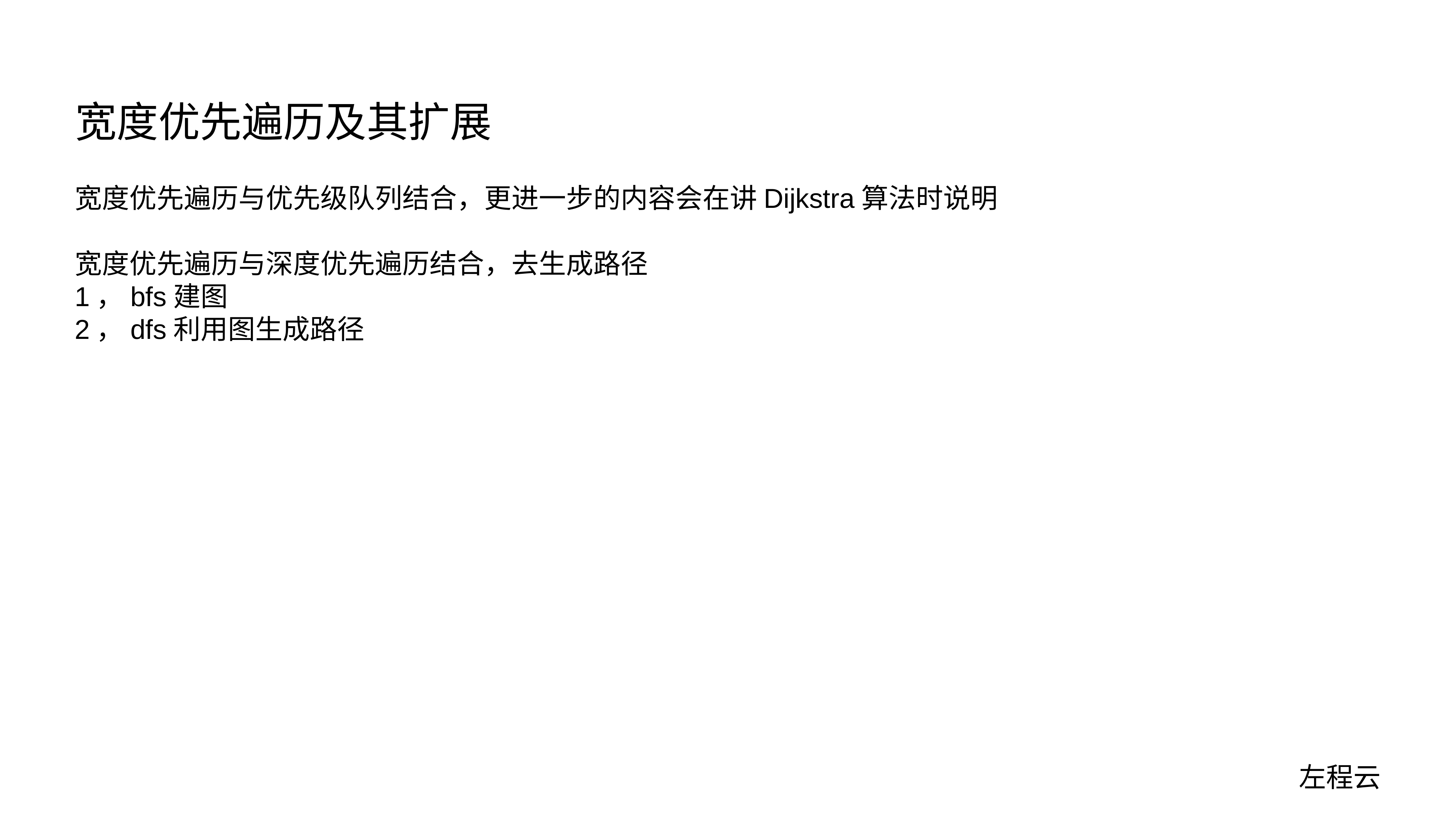

# 宽度优先遍历及其扩展
宽度优先遍历与优先级队列结合，更进一步的内容会在讲Dijkstra算法时说明

宽度优先遍历与深度优先遍历结合，去生成路径
1，bfs建图
2，dfs利用图生成路径
左程云